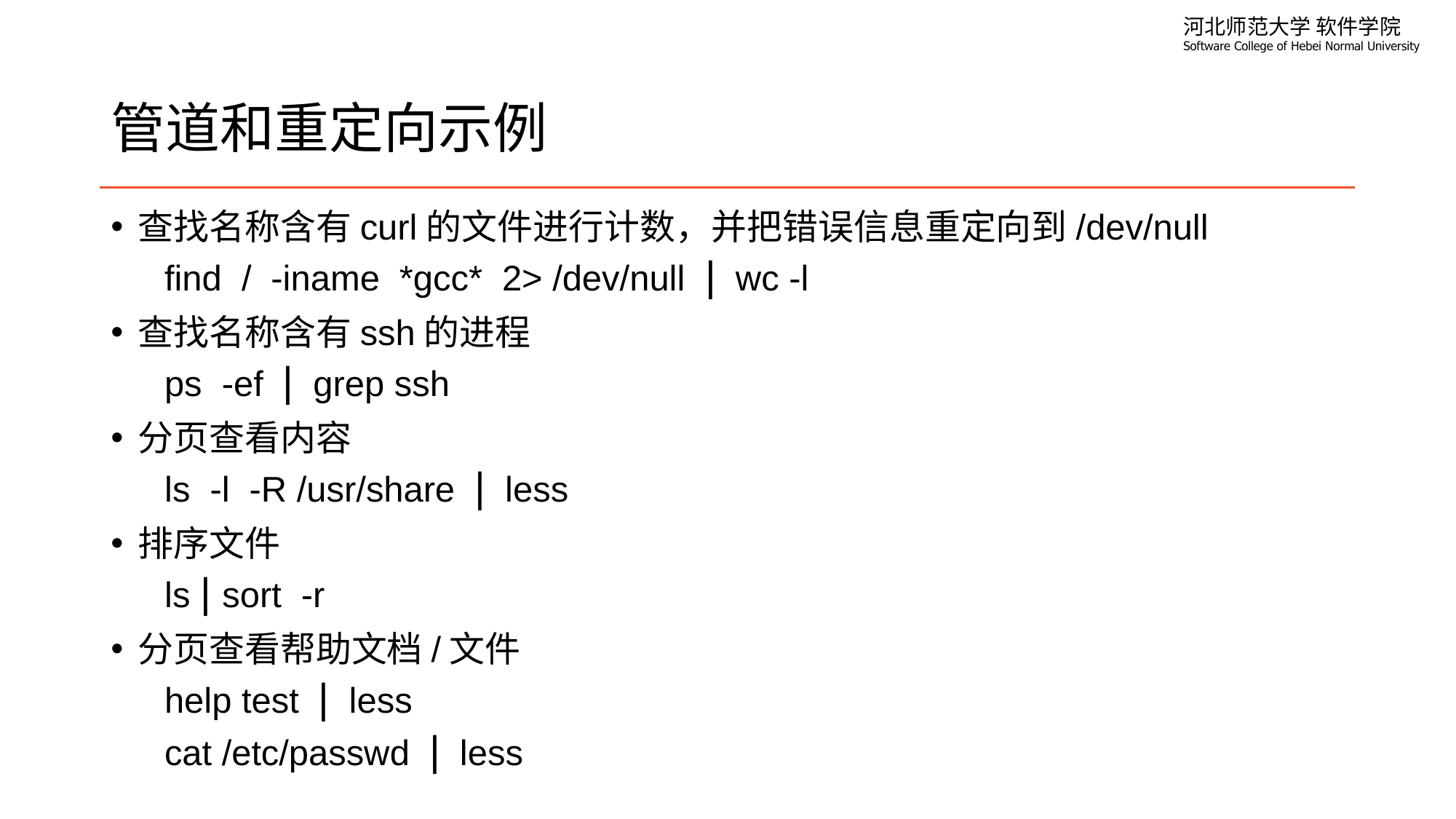

# 管道和重定向示例
查找名称含有curl的文件进行计数，并把错误信息重定向到/dev/null
find  /  -iname  *gcc*  2> /dev/null  |  wc -l
查找名称含有ssh的进程
ps  -ef  |  grep ssh
分页查看内容
ls  -l  -R /usr/share  |  less
排序文件
ls | sort  -r
分页查看帮助文档/文件
help test  |  less
cat /etc/passwd  |  less